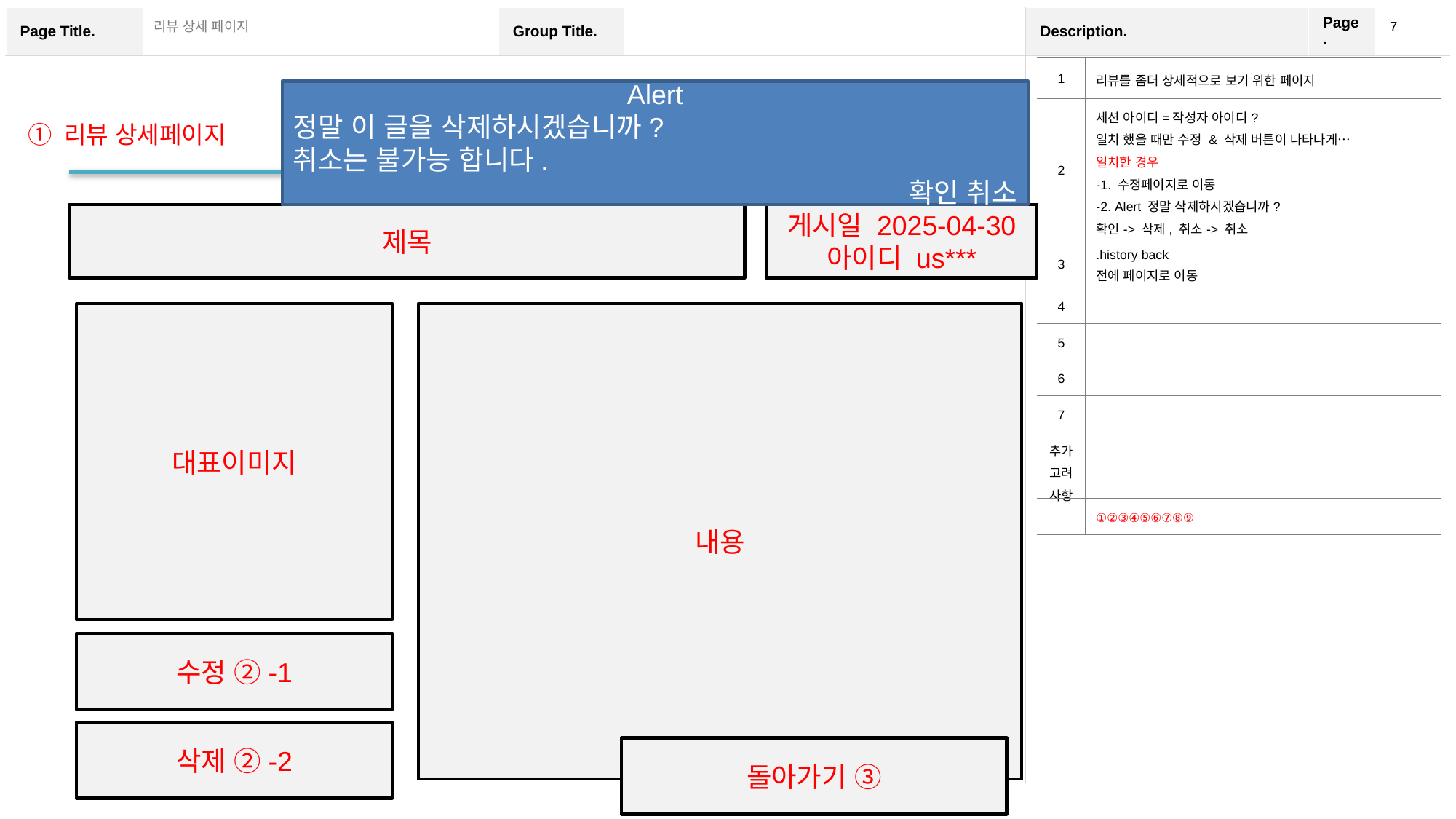

7
리뷰 상세 페이지

| 1 | 리뷰를 좀더 상세적으로 보기 위한 페이지 |
| --- | --- |
| 2 | 세션 아이디=작성자 아이디? 일치 했을 때만 수정 & 삭제 버튼이 나타나게… 일치한 경우 -1. 수정페이지로 이동 -2. Alert 정말 삭제하시겠습니까? 확인-> 삭제, 취소-> 취소 |
| 3 | .history back 전에 페이지로 이동 |
| 4 |  |
| 5 |  |
| 6 |  |
| 7 |  |
| 추가 고려 사항 |  |
|  | ①②③④⑤⑥⑦⑧⑨ |
Alert
정말 이 글을 삭제하시겠습니까?
취소는 불가능 합니다.
	확인 취소
① 리뷰 상세페이지
제목
게시일 2025-04-30
아이디 us***
대표이미지
내용
수정 ②-1
삭제 ②-2
돌아가기 ③